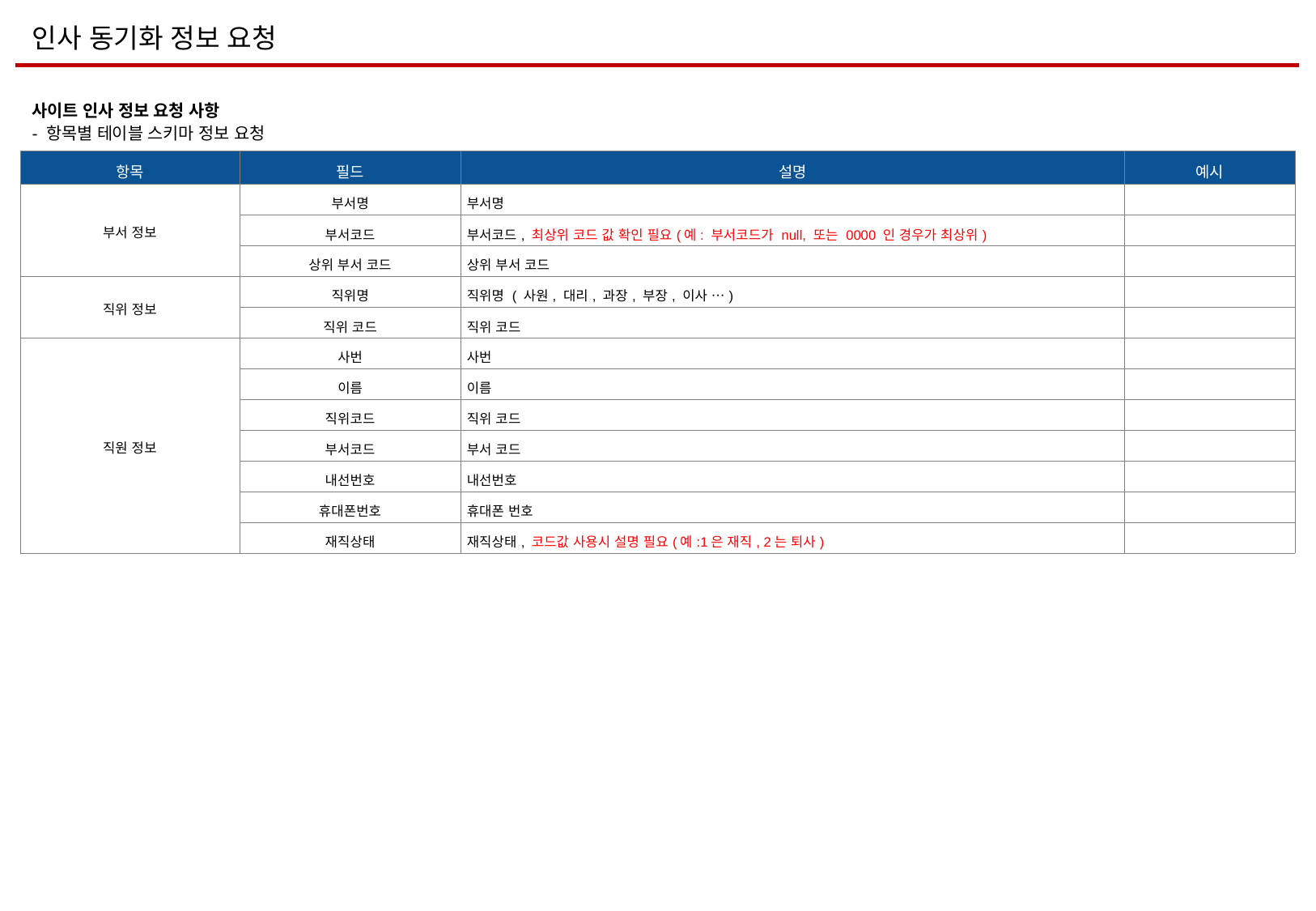

인사 동기화 정보 요청
사이트 인사 정보 요청 사항
- 항목별 테이블 스키마 정보 요청
| 항목 | 필드 | 설명 | 예시 |
| --- | --- | --- | --- |
| 부서 정보 | 부서명 | 부서명 |  |
|  | 부서코드 | 부서코드, 최상위 코드 값 확인 필요(예: 부서코드가 null, 또는 0000 인 경우가 최상위) |  |
|  | 상위 부서 코드 | 상위 부서 코드 |  |
| 직위 정보 | 직위명 | 직위명 ( 사원, 대리, 과장, 부장, 이사 …) |  |
|  | 직위 코드 | 직위 코드 |  |
| 직원 정보 | 사번 | 사번 |  |
|  | 이름 | 이름 |  |
|  | 직위코드 | 직위 코드 |  |
|  | 부서코드 | 부서 코드 |  |
|  | 내선번호 | 내선번호 |  |
|  | 휴대폰번호 | 휴대폰 번호 |  |
|  | 재직상태 | 재직상태, 코드값 사용시 설명 필요(예:1은 재직, 2는 퇴사) |  |